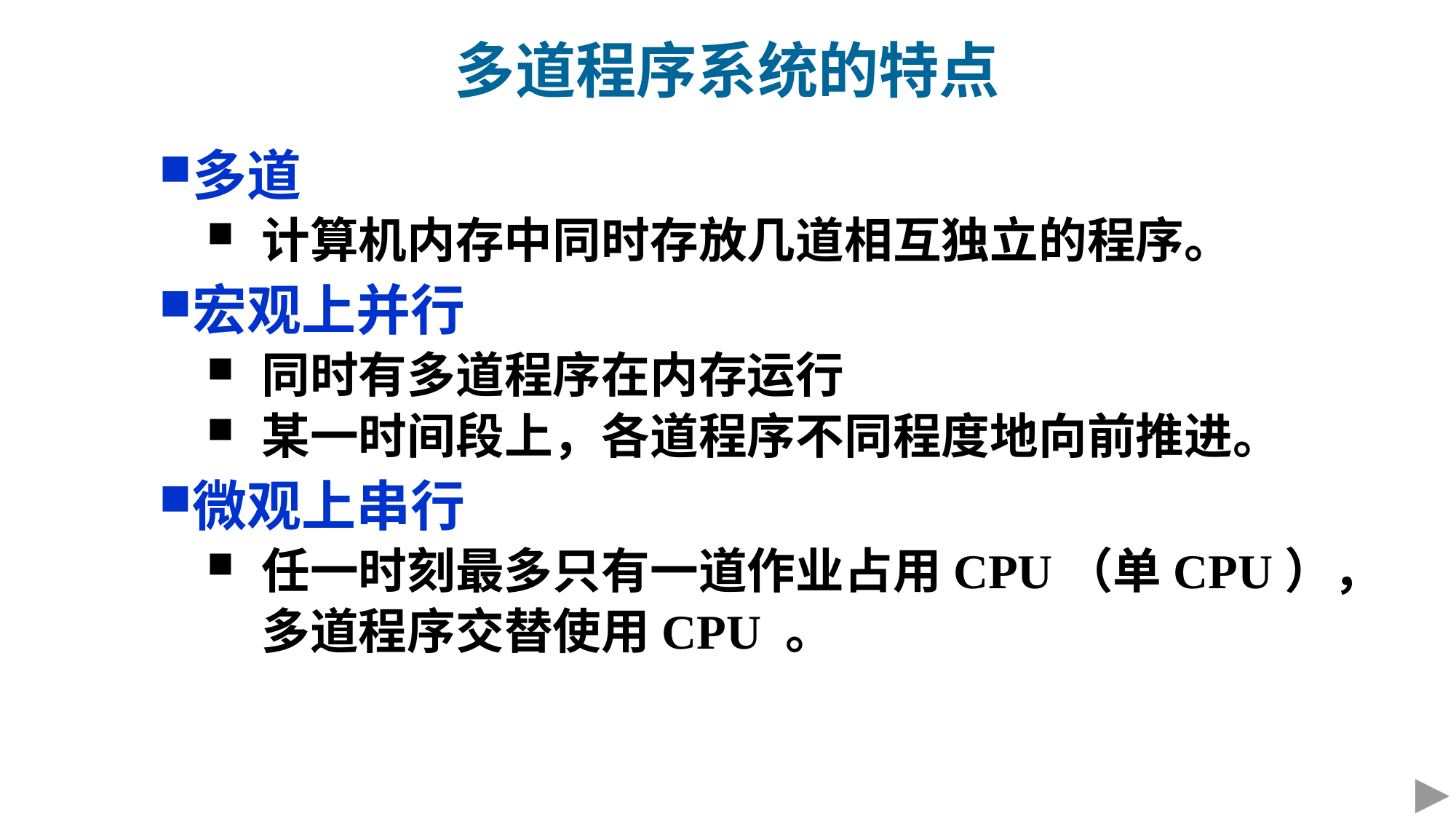

多道程序系统的特点
多道
计算机内存中同时存放几道相互独立的程序。
宏观上并行
同时有多道程序在内存运行
某一时间段上，各道程序不同程度地向前推进。
微观上串行
任一时刻最多只有一道作业占用CPU（单CPU），多道程序交替使用CPU 。